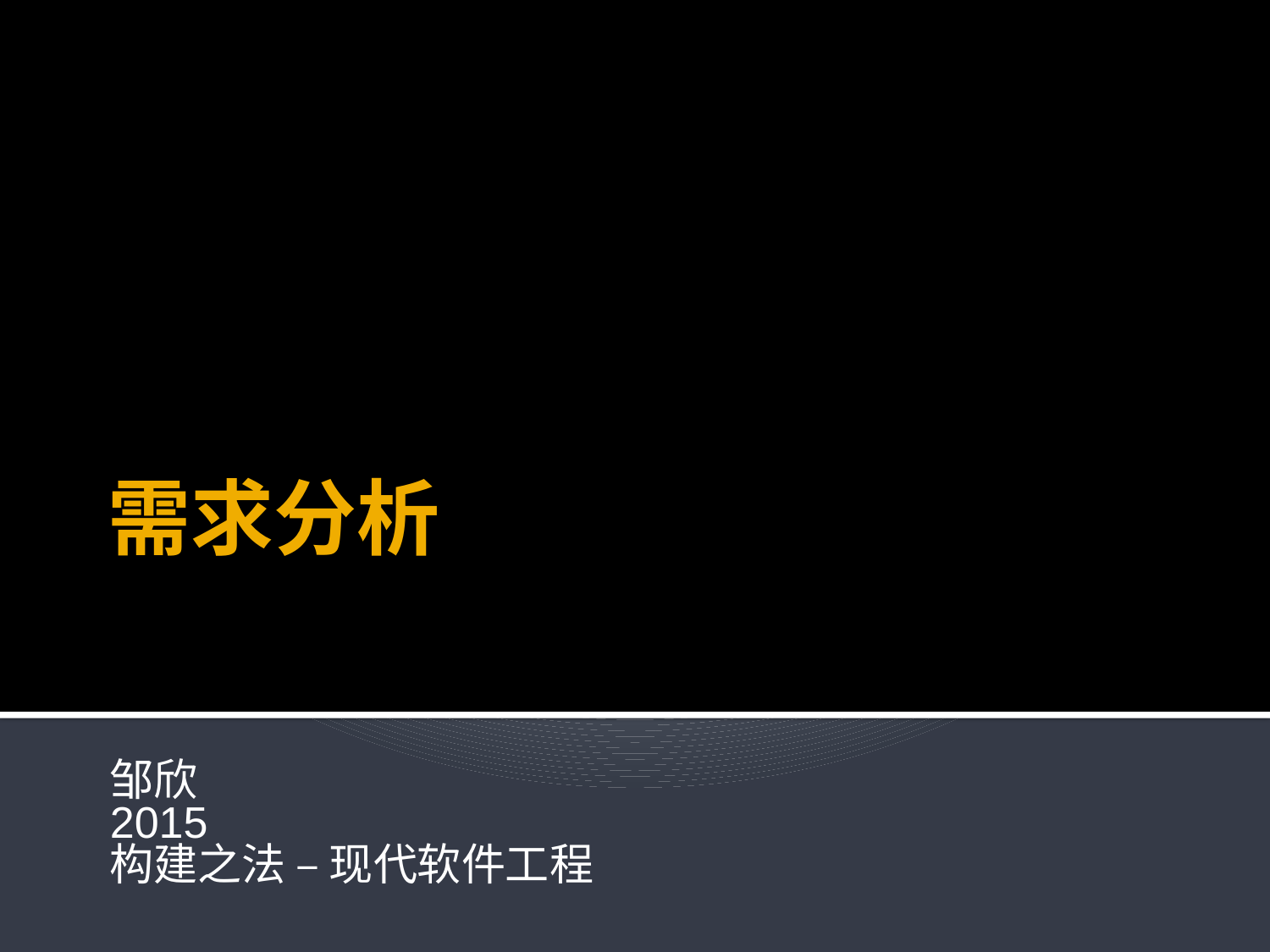

# 需求分析
邹欣
2015
构建之法 – 现代软件工程